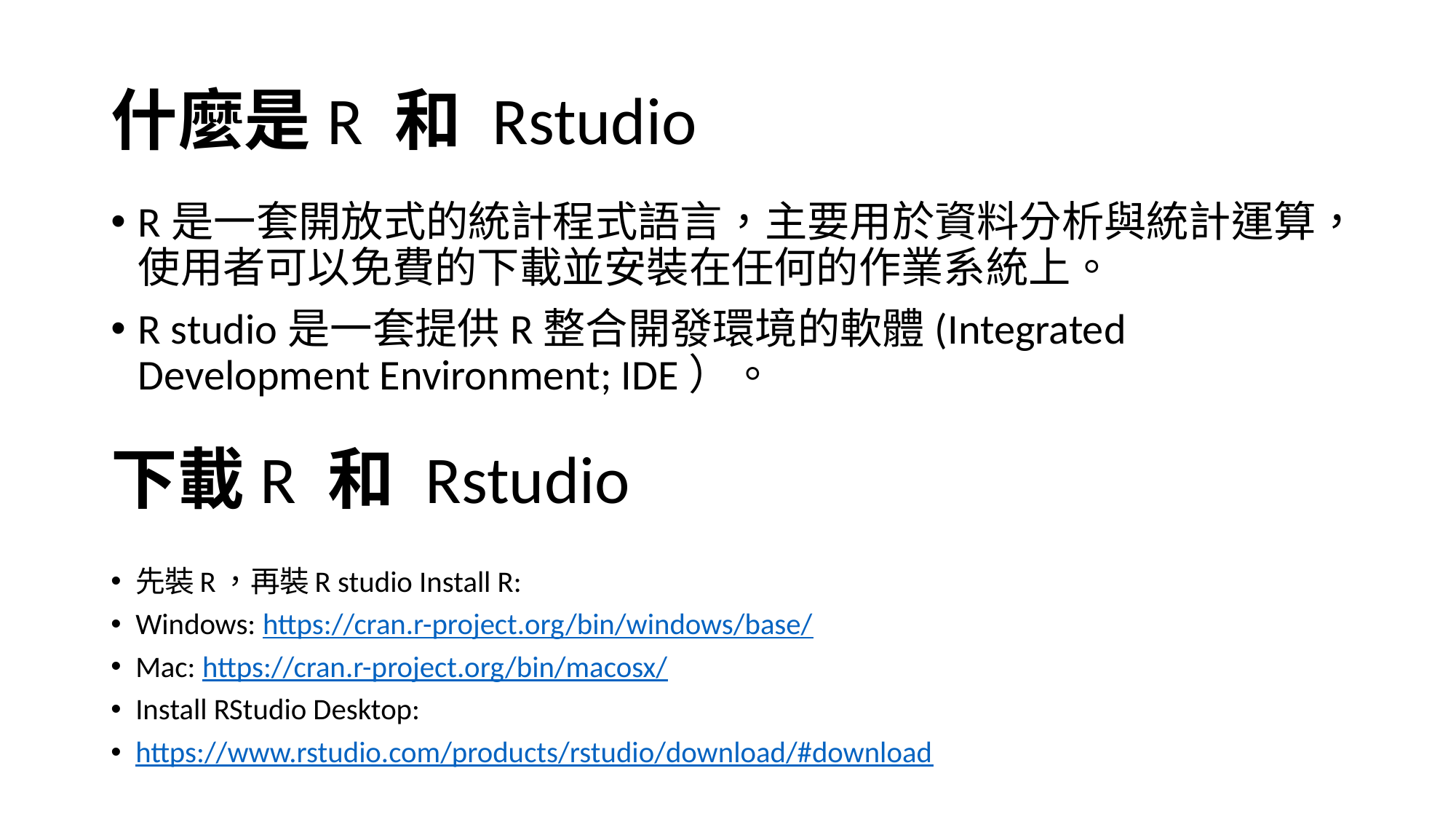

# 什麼是R 和 Rstudio
R是一套開放式的統計程式語言，主要用於資料分析與統計運算，使用者可以免費的下載並安裝在任何的作業系統上。
R studio是一套提供R整合開發環境的軟體(Integrated Development Environment; IDE）。
下載R 和 Rstudio
先裝R，再裝R studio Install R:
Windows: https://cran.r-project.org/bin/windows/base/
Mac: https://cran.r-project.org/bin/macosx/
Install RStudio Desktop:
https://www.rstudio.com/products/rstudio/download/#download